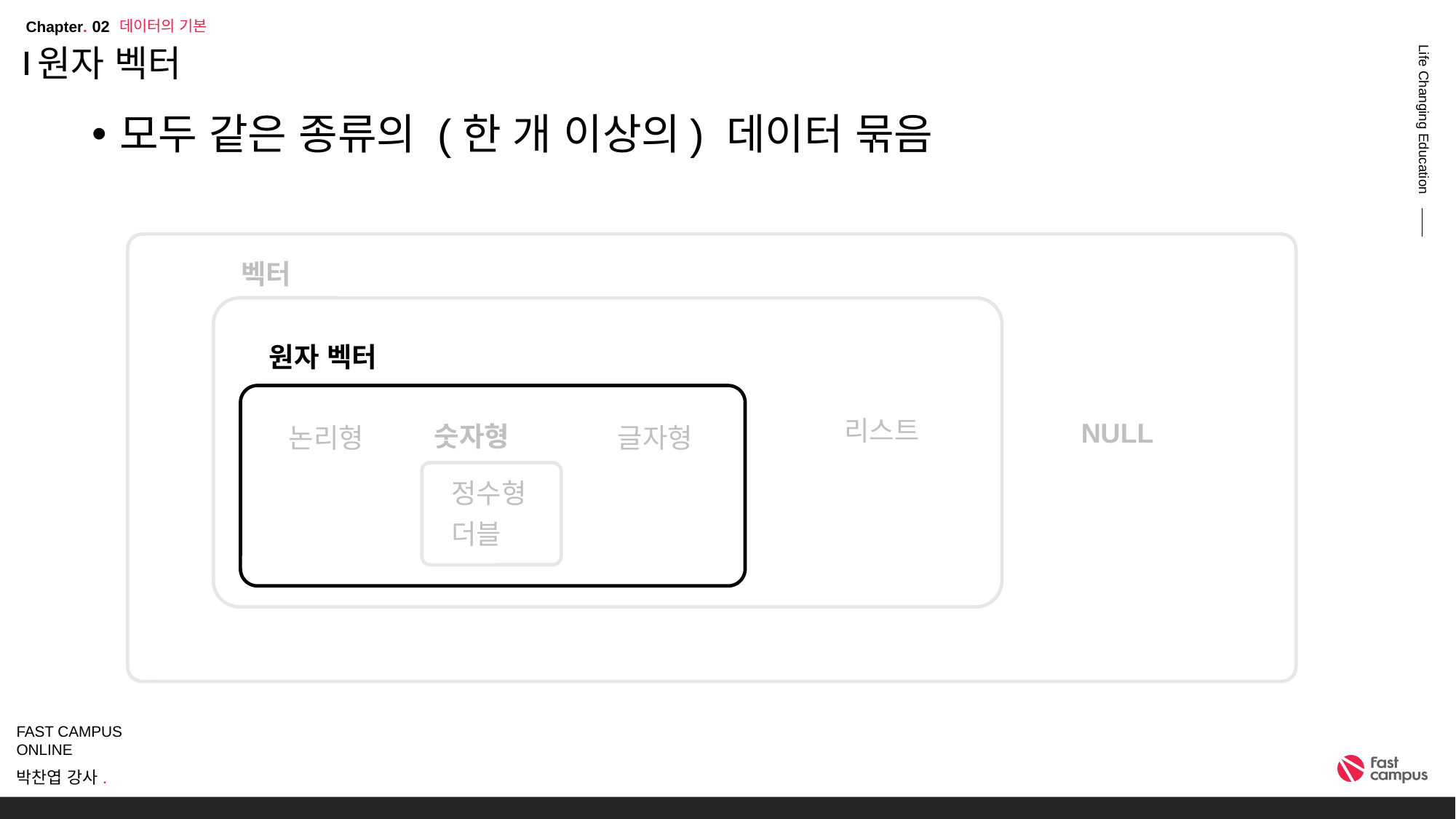

데이터의 기본
02
# 원자 벡터
모두 같은 종류의 (한 개 이상의) 데이터 묶음

벡터

원자 벡터

리스트
NULL
숫자형
논리형
글자형

정수형
더블